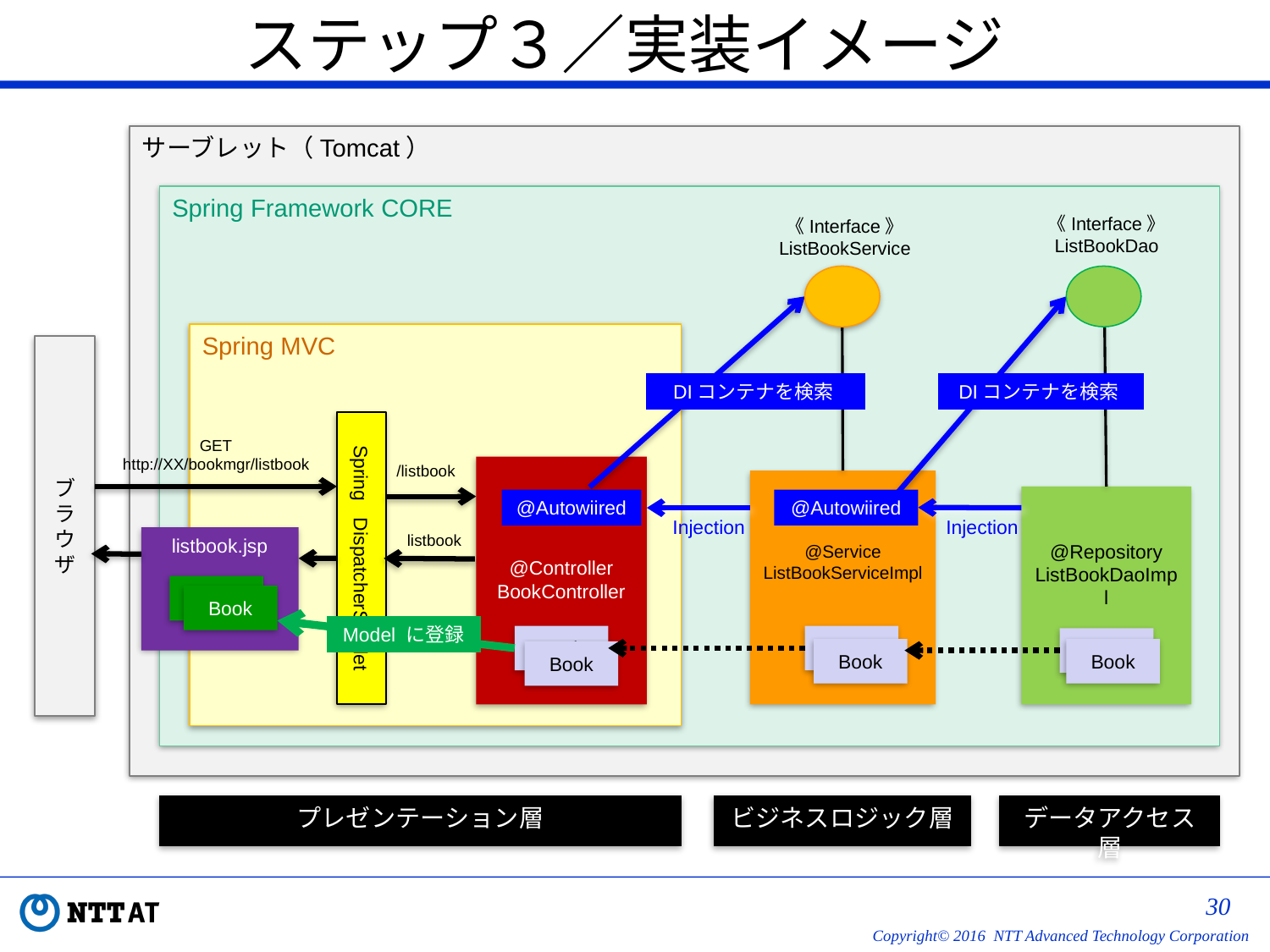

# ステップ３／実装イメージ
サーブレット（Tomcat）
Spring Framework CORE
《Interface》
ListBookDao
《Interface》
ListBookService

Spring MVC
ブラウザ
DIコンテナを検索
DIコンテナを検索
Spring   DispatcherServlet
GET
http://XX/bookmgr/listbook
/listbook

@Controller
BookController

@Service
ListBookServiceImpl

@Repository
ListBookDaoImpl
@Autowiired
@Autowiired
Injection
Injection
listbook
listbook.jsp
Book
Book
Model に登録
Book
Book
Book
Book
Book
Book
プレゼンテーション層
ビジネスロジック層
データアクセス層
30